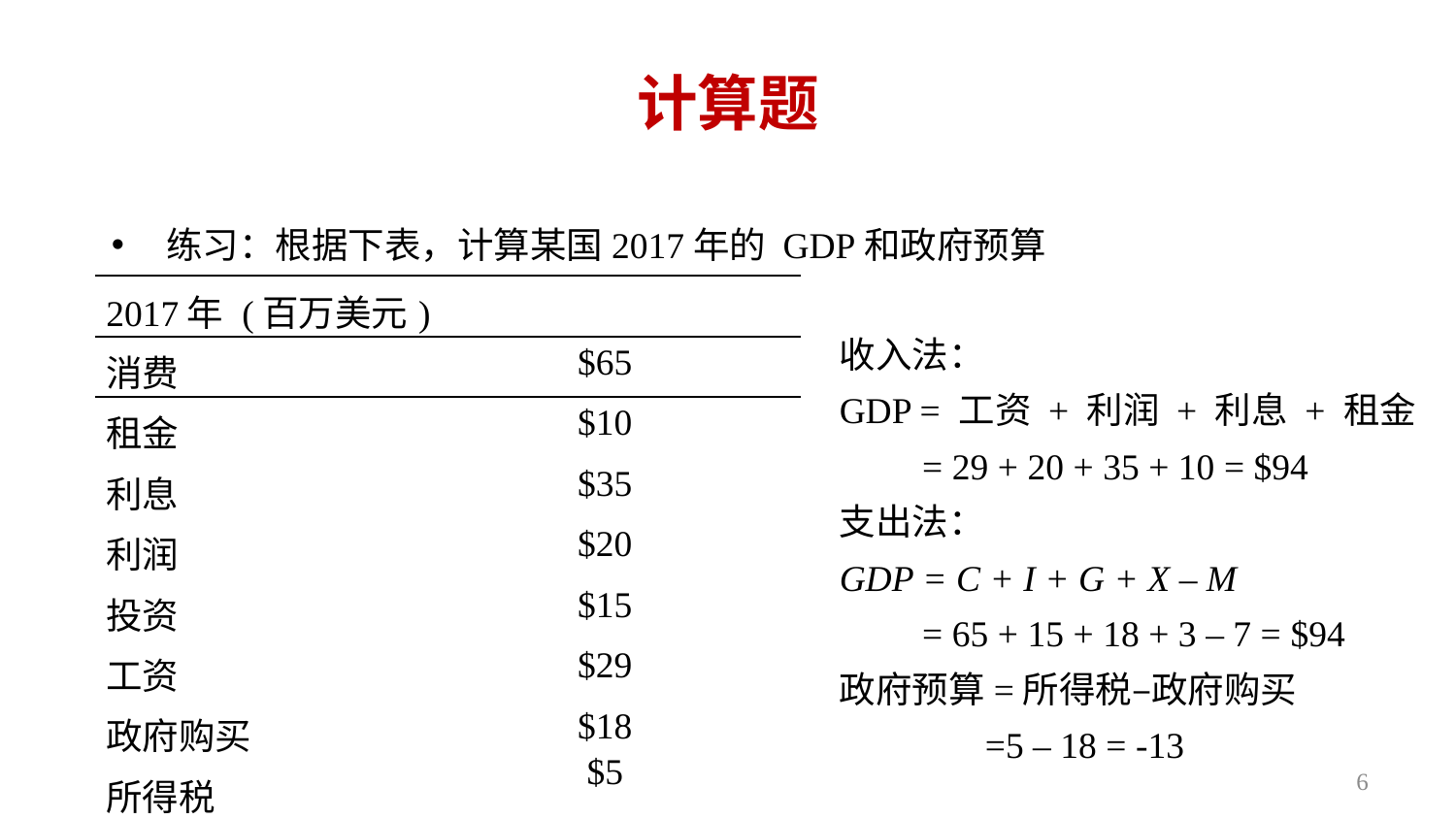

# 计算题
练习：根据下表，计算某国2017年的 GDP和政府预算
| 2017年 (百万美元) |  |
| --- | --- |
| 消费 | $65 |
| 租金 | $10 |
| 利息 | $35 |
| 利润 | $20 |
| 投资 | $15 |
| 工资 | $29 |
| 政府购买 所得税 | $18 $5 |
| 进口 | $7 |
| 出口 | $3 |
收入法：
GDP = 工资 + 利润 + 利息 + 租金
         = 29 + 20 + 35 + 10 = $94
支出法：
GDP = C + I + G + X – M
         = 65 + 15 + 18 + 3 – 7 = $94
政府预算=所得税–政府购买
	=5 – 18 = -13
6